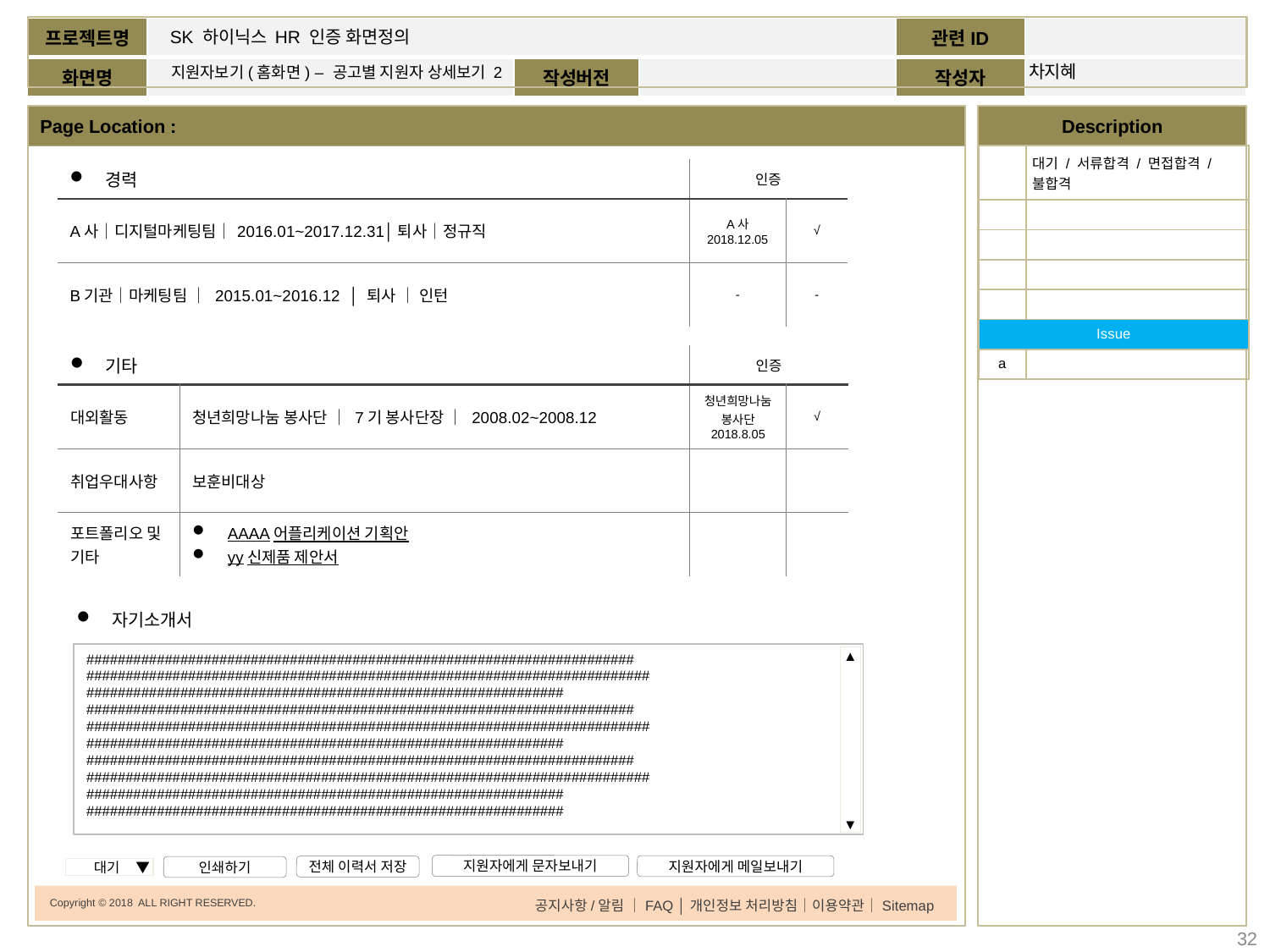

SK 하이닉스 HR 인증 화면정의
지원자보기(홈화면) – 공고별 지원자 상세보기 2
차지혜
|  | 대기 / 서류합격 / 면접합격 / 불합격 |
| --- | --- |
|  |  |
|  |  |
|  |  |
|  |  |
| Issue |  |
| a |  |
| 경력 | 인증 |  |
| --- | --- | --- |
| A사│디지털마케팅팀│2016.01~2017.12.31│퇴사│정규직 | A사 2018.12.05 | √ |
| B기관│마케팅팀 │ 2015.01~2016.12 │ 퇴사 │ 인턴 | - | - |
| 기타 |  | 인증 |  |
| --- | --- | --- | --- |
| 대외활동 | 청년희망나눔 봉사단 │ 7기 봉사단장 │ 2008.02~2008.12 | 청년희망나눔봉사단 2018.8.05 | √ |
| 취업우대사항 | 보훈비대상 |  |  |
| 포트폴리오 및 기타 | AAAA어플리케이션 기획안 yy신제품 제안서 |  |  |
자기소개서
######################################################################
########################################################################
#############################################################
######################################################################
########################################################################
#############################################################
######################################################################
########################################################################
#############################################################
#############################################################
▲

▼
지원자에게 문자보내기
지원자에게 메일보내기
전체 이력서 저장
인쇄하기
  대기     ▼

Copyright © 2018  ALL RIGHT RESERVED.
공지사항/알림 │FAQ │개인정보 처리방침│이용약관│Sitemap
32